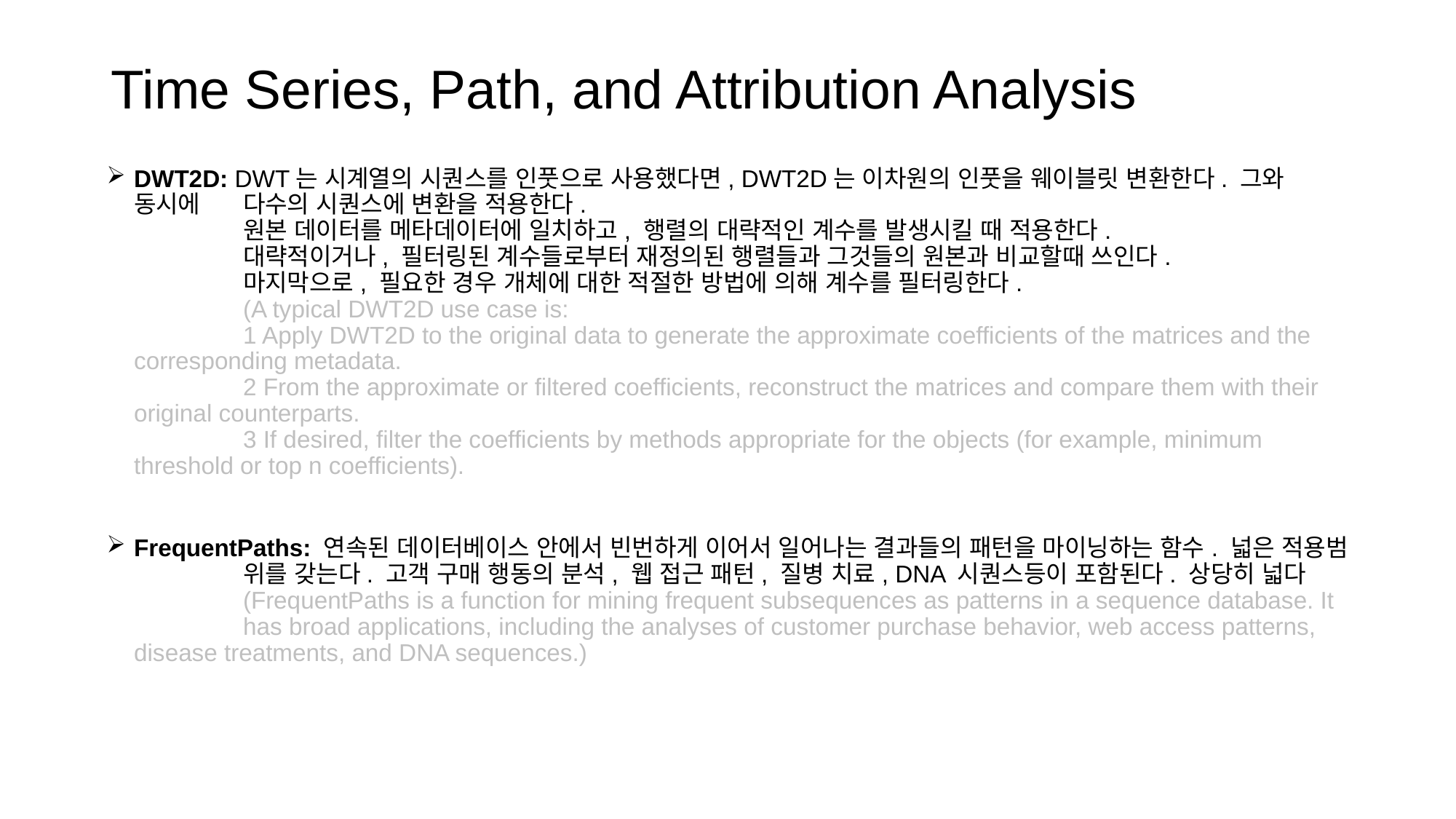

# Time Series, Path, and Attribution Analysis
DWT2D: DWT는 시계열의 시퀀스를 인풋으로 사용했다면, DWT2D는 이차원의 인풋을 웨이블릿 변환한다. 그와 동시에 	다수의 시퀀스에 변환을 적용한다.
	원본 데이터를 메타데이터에 일치하고, 행렬의 대략적인 계수를 발생시킬 때 적용한다.
	대략적이거나, 필터링된 계수들로부터 재정의된 행렬들과 그것들의 원본과 비교할때 쓰인다.
	마지막으로, 필요한 경우 개체에 대한 적절한 방법에 의해 계수를 필터링한다.
	(A typical DWT2D use case is:
	1 Apply DWT2D to the original data to generate the approximate coefficients of the matrices and the 	corresponding metadata.
	2 From the approximate or filtered coefficients, reconstruct the matrices and compare them with their 	original counterparts.
	3 If desired, filter the coefficients by methods appropriate for the objects (for example, minimum 	threshold or top n coefficients).

FrequentPaths: 연속된 데이터베이스 안에서 빈번하게 이어서 일어나는 결과들의 패턴을 마이닝하는 함수. 넓은 적용범	위를 갖는다. 고객 구매 행동의 분석, 웹 접근 패턴, 질병 치료, DNA 시퀀스등이 포함된다. 상당히 넓다
	(FrequentPaths is a function for mining frequent subsequences as patterns in a sequence database. It 	has broad applications, including the analyses of customer purchase behavior, web access patterns, 	disease treatments, and DNA sequences.)